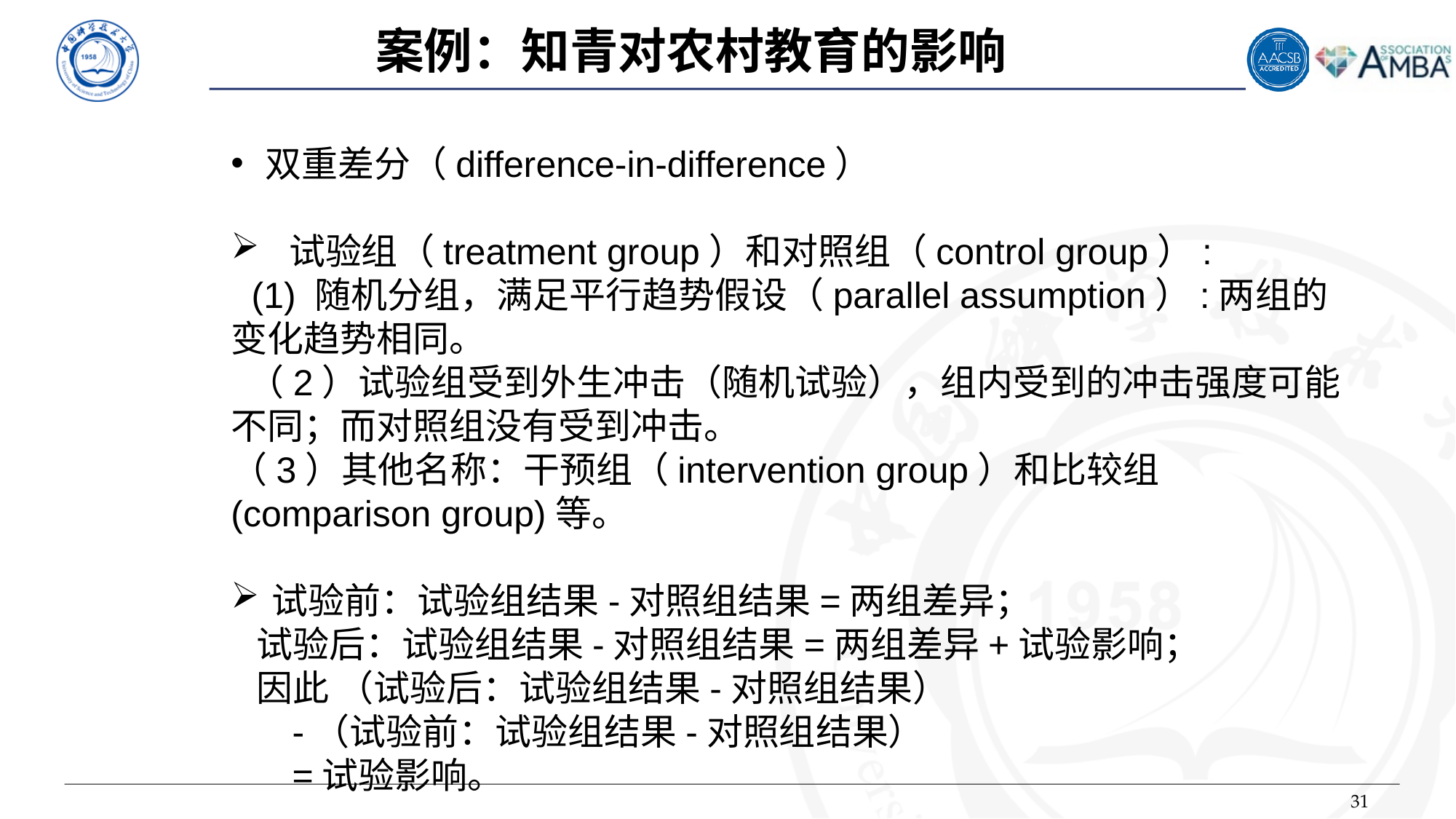

案例：知青对农村教育的影响

双重差分（difference-in-difference）

 试验组（treatment group）和对照组（control group）:
  (1) 随机分组，满足平行趋势假设（parallel assumption）:两组的变化趋势相同。
 （2）试验组受到外生冲击（随机试验），组内受到的冲击强度可能不同；而对照组没有受到冲击。
（3）其他名称：干预组（intervention group）和比较组(comparison group)等。

试验前：试验组结果-对照组结果=两组差异；
  试验后：试验组结果-对照组结果=两组差异+试验影响；
  因此 （试验后：试验组结果-对照组结果）
      -（试验前：试验组结果-对照组结果）
      =试验影响。